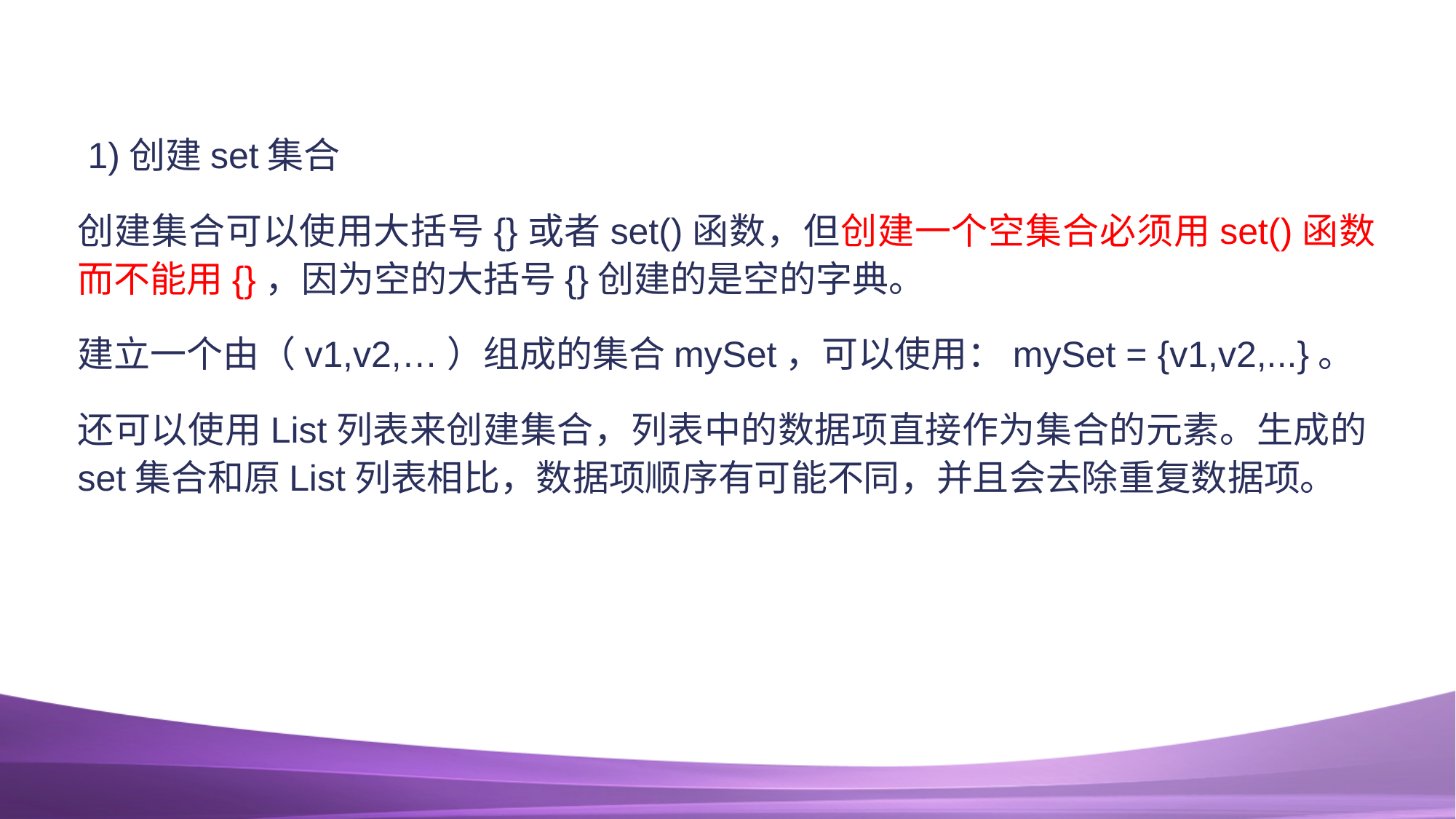

#
 1)创建set集合
创建集合可以使用大括号{}或者set()函数，但创建一个空集合必须用set()函数而不能用{}，因为空的大括号{}创建的是空的字典。
建立一个由（v1,v2,…）组成的集合mySet，可以使用：mySet = {v1,v2,...}。
还可以使用List列表来创建集合，列表中的数据项直接作为集合的元素。生成的set集合和原List列表相比，数据项顺序有可能不同，并且会去除重复数据项。